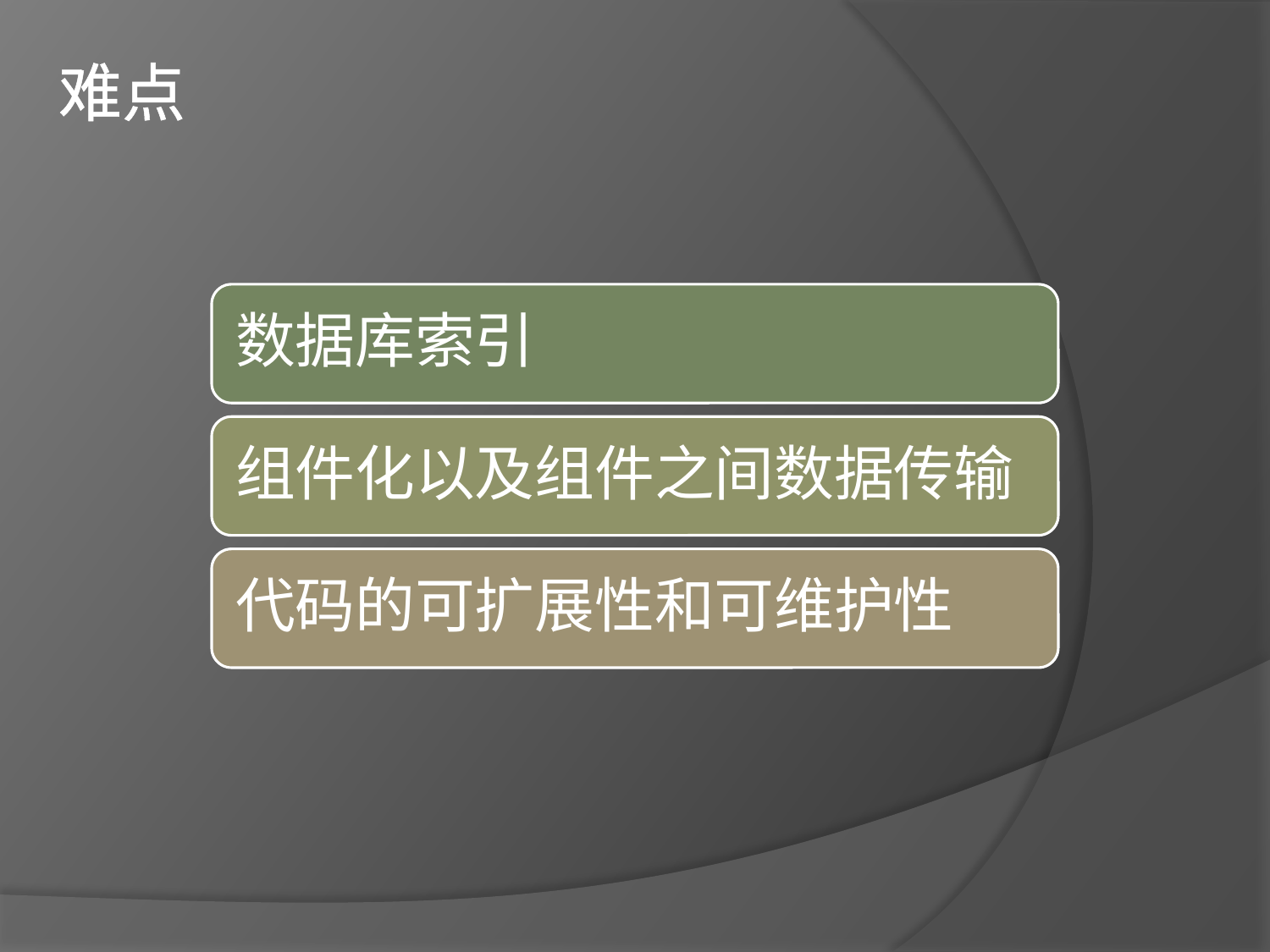

难点
数据库索引
组件化以及组件之间数据传输
代码的可扩展性和可维护性